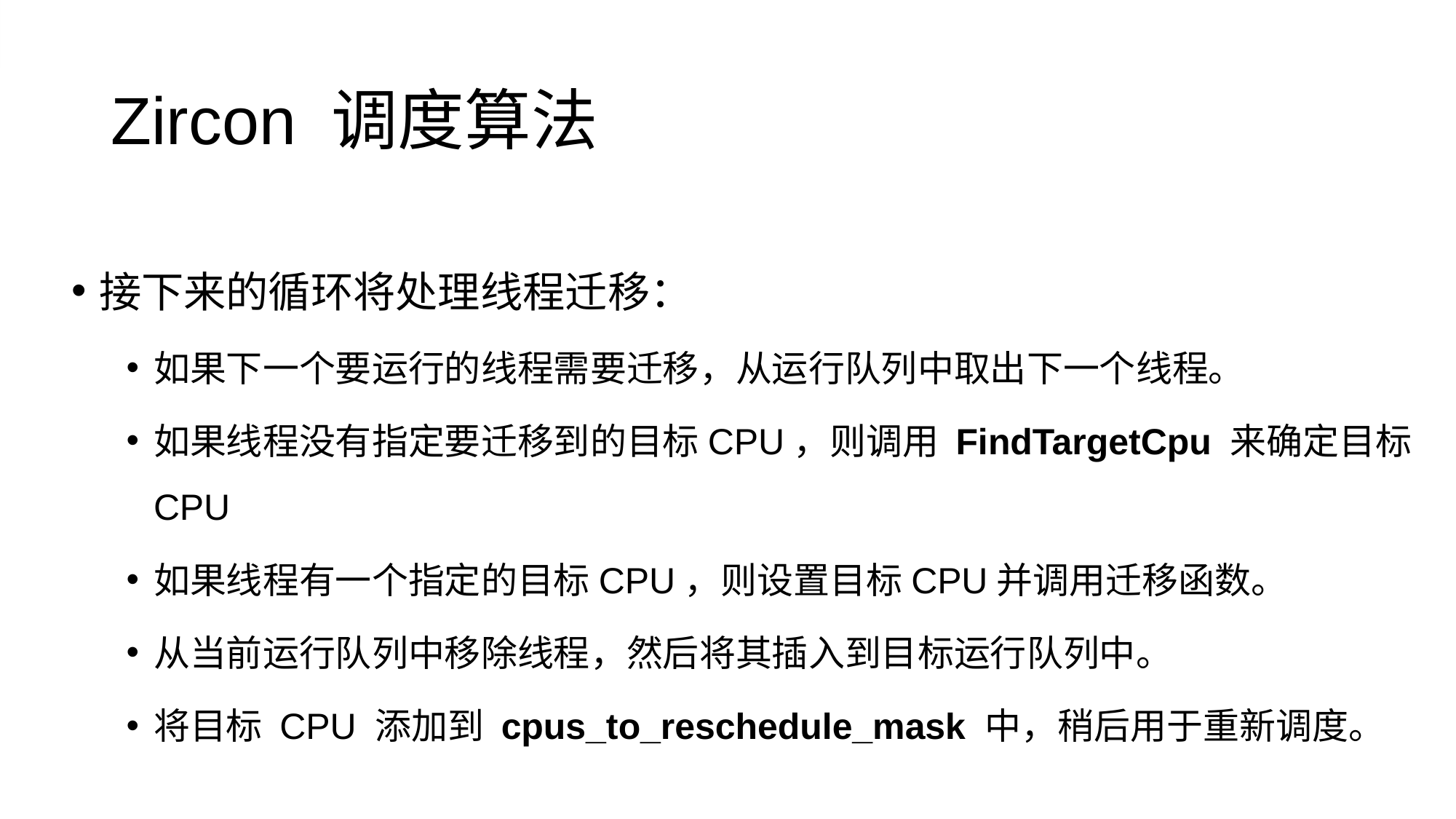

# Zircon 调度算法

接下来的循环将处理线程迁移：
如果下一个要运行的线程需要迁移，从运行队列中取出下一个线程。
如果线程没有指定要迁移到的目标CPU，则调用 FindTargetCpu 来确定目标 CPU
如果线程有一个指定的目标CPU，则设置目标CPU并调用迁移函数。
从当前运行队列中移除线程，然后将其插入到目标运行队列中。
将目标 CPU 添加到 cpus_to_reschedule_mask 中，稍后用于重新调度。